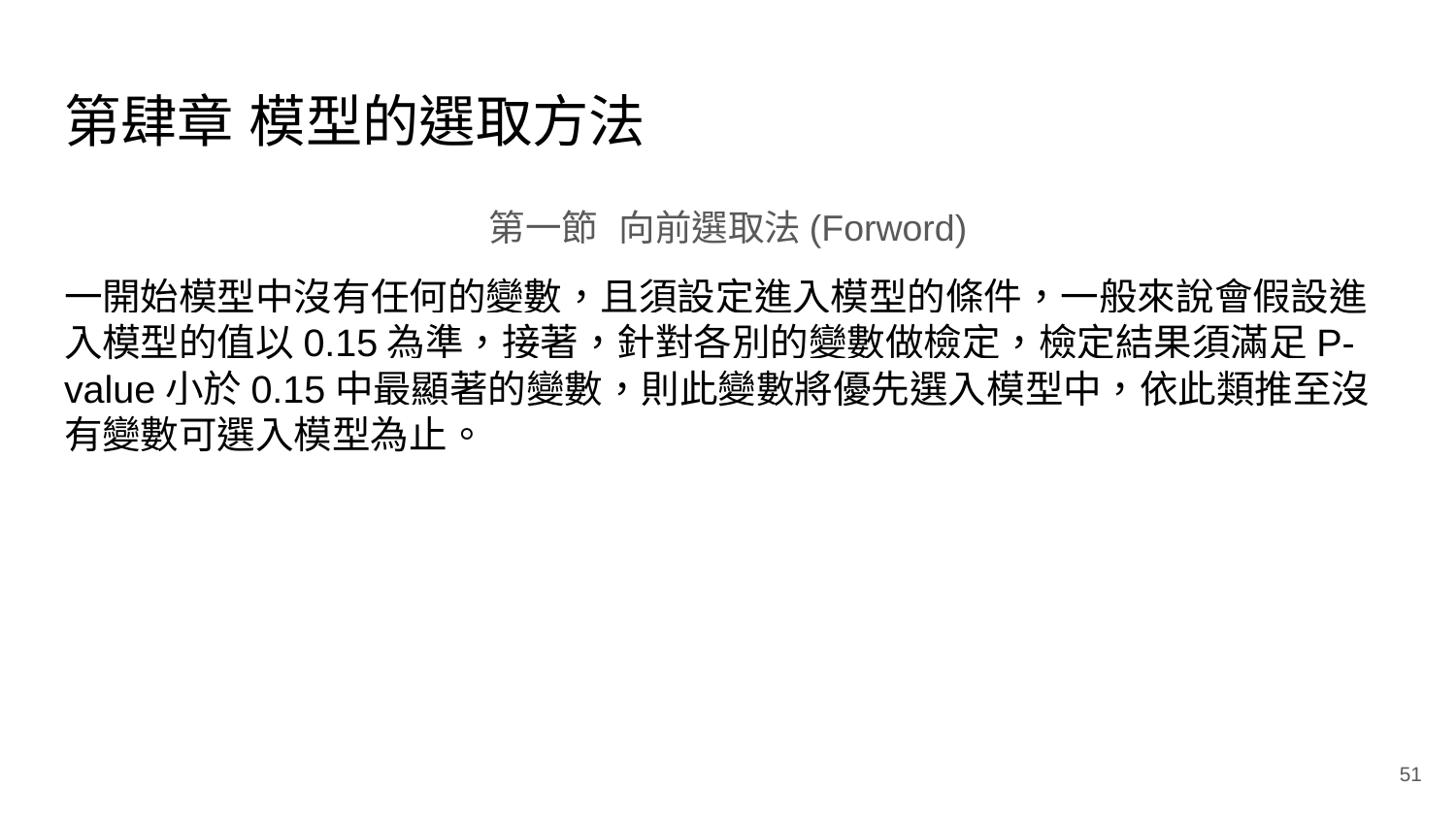

# 第肆章 模型的選取方法
第一節  向前選取法(Forword)
一開始模型中沒有任何的變數，且須設定進入模型的條件，一般來說會假設進入模型的值以0.15為準，接著，針對各別的變數做檢定，檢定結果須滿足P-value小於0.15中最顯著的變數，則此變數將優先選入模型中，依此類推至沒有變數可選入模型為止。

51